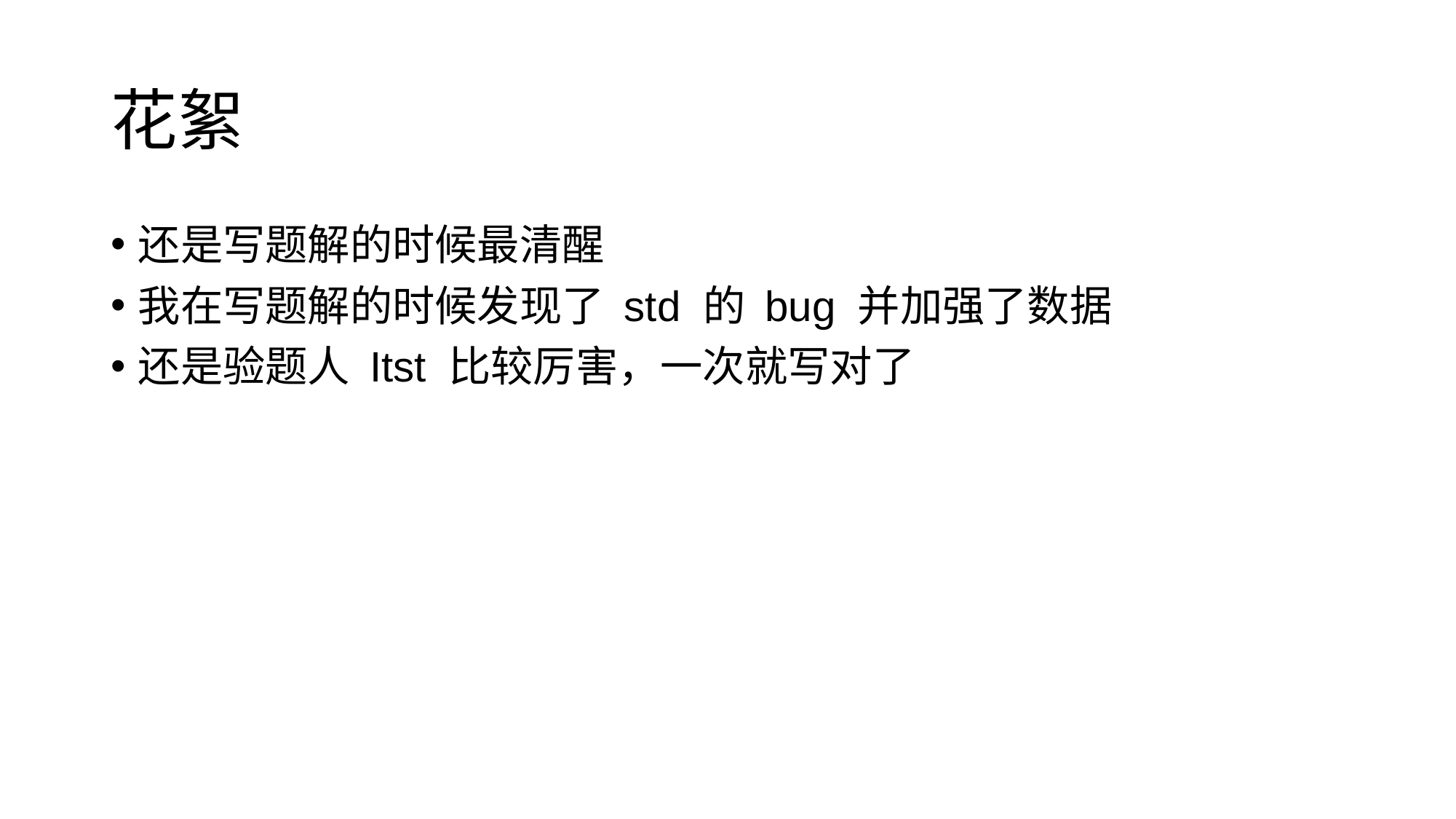

# 花絮
还是写题解的时候最清醒
我在写题解的时候发现了 std 的 bug 并加强了数据
还是验题人 Itst 比较厉害，一次就写对了